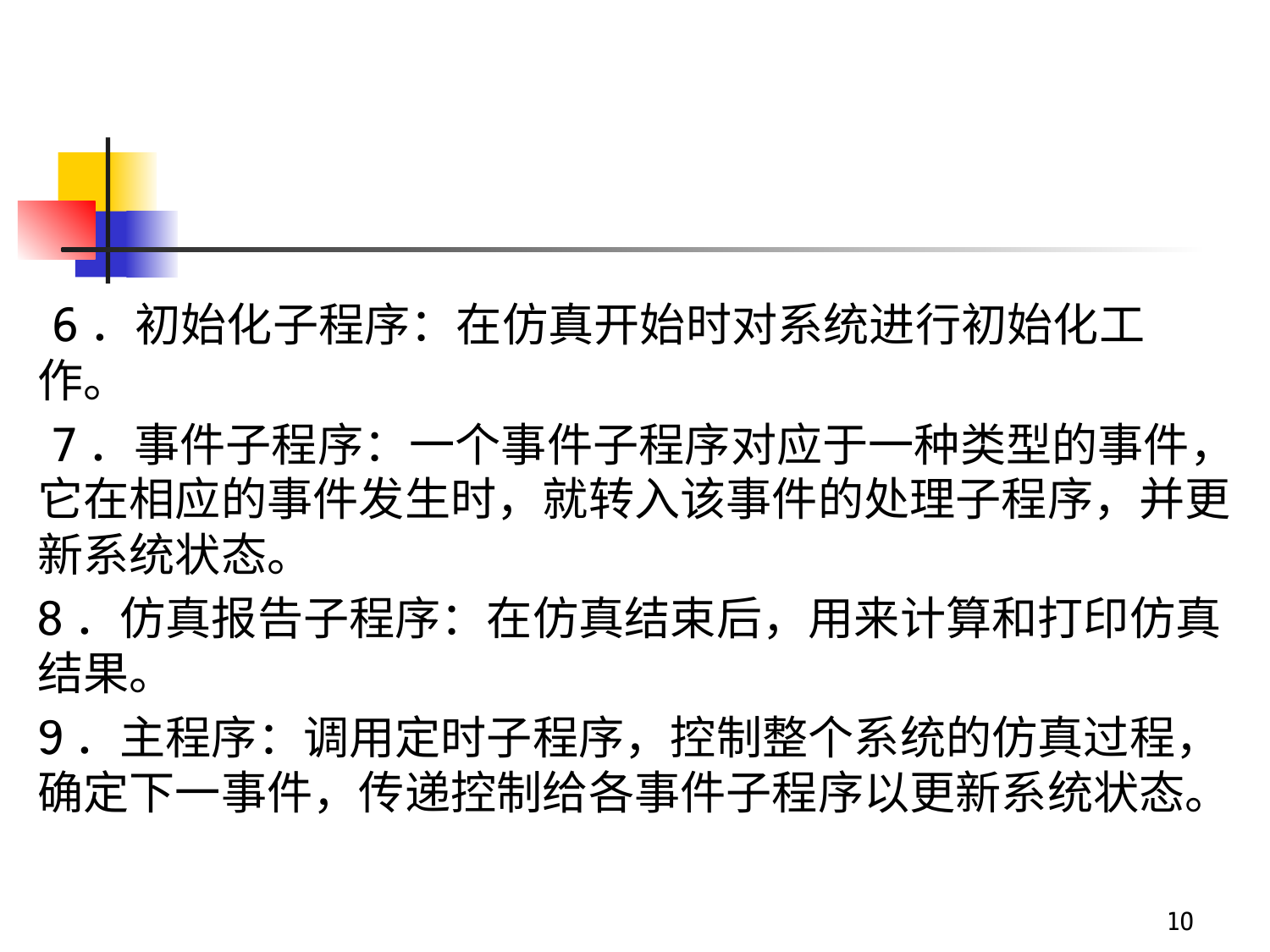

#
 6．初始化子程序：在仿真开始时对系统进行初始化工作。
 7．事件子程序：一个事件子程序对应于一种类型的事件，它在相应的事件发生时，就转入该事件的处理子程序，并更新系统状态。
8．仿真报告子程序：在仿真结束后，用来计算和打印仿真结果。
9．主程序：调用定时子程序，控制整个系统的仿真过程，确定下一事件，传递控制给各事件子程序以更新系统状态。
10